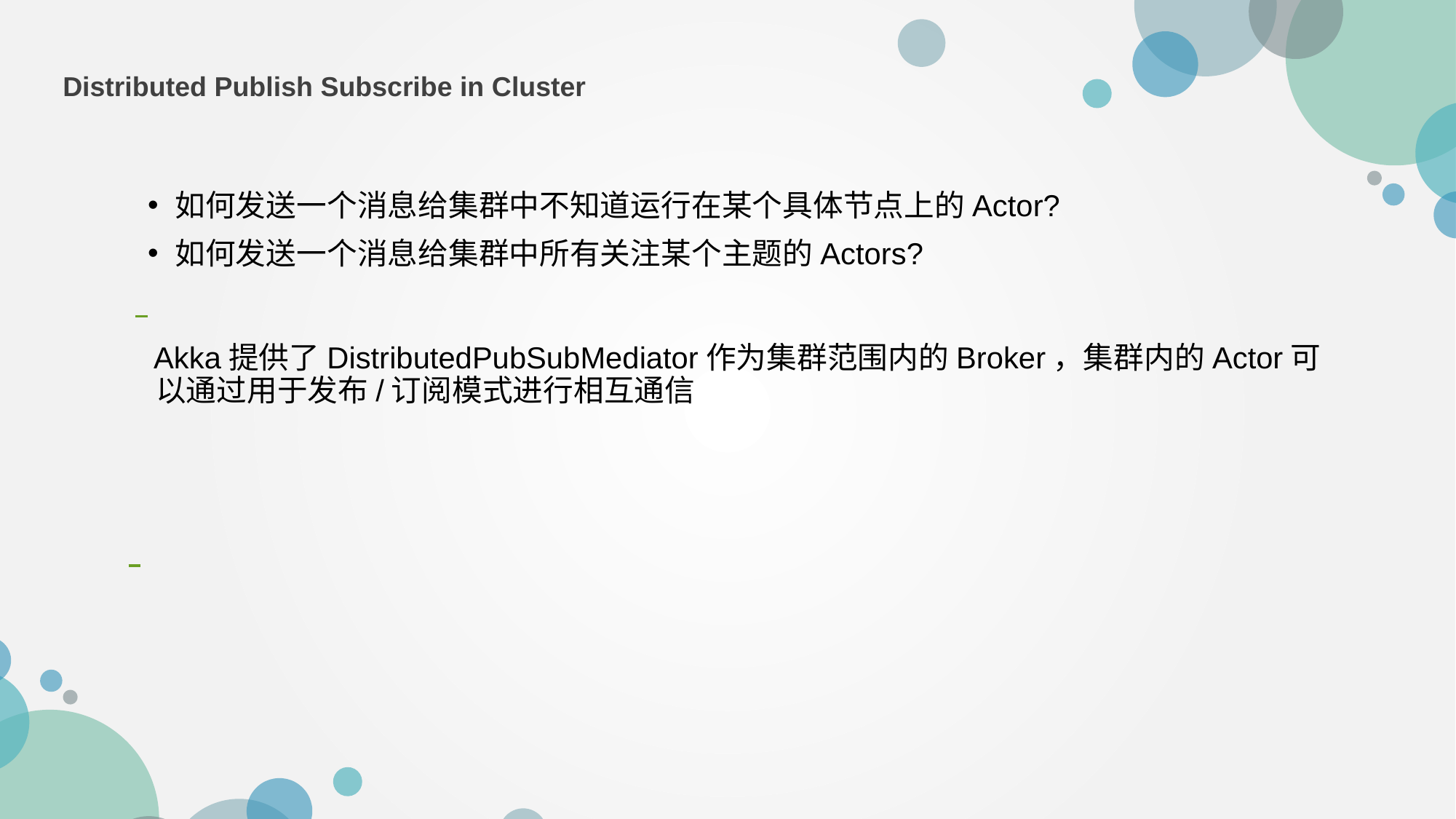

Distributed Publish Subscribe in Cluster
如何发送一个消息给集群中不知道运行在某个具体节点上的Actor?
如何发送一个消息给集群中所有关注某个主题的Actors?

   Akka提供了DistributedPubSubMediator作为集群范围内的Broker，集群内的Actor可以通过用于发布/订阅模式进行相互通信